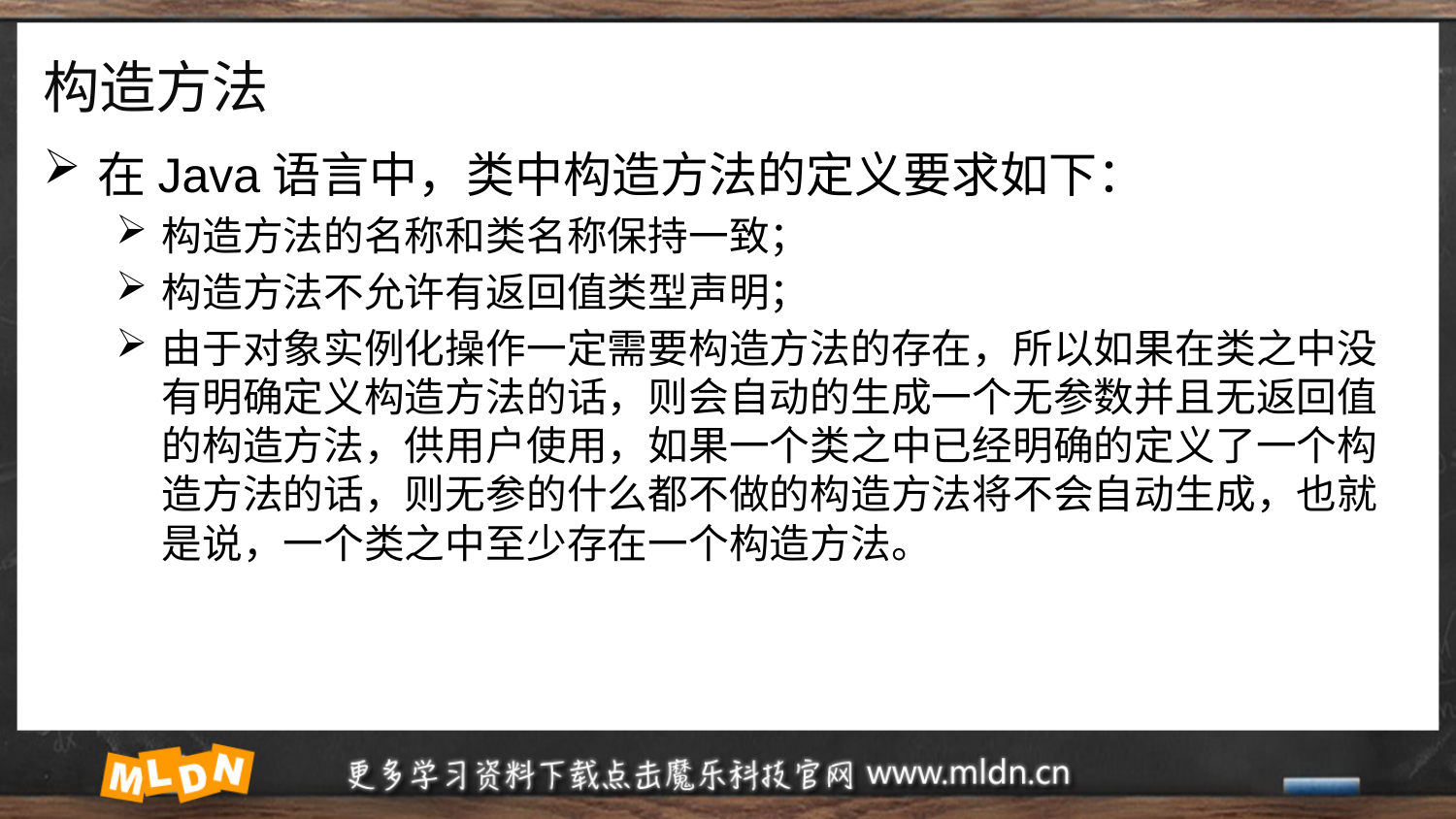

# 构造方法
在Java语言中，类中构造方法的定义要求如下：
构造方法的名称和类名称保持一致；
构造方法不允许有返回值类型声明；
由于对象实例化操作一定需要构造方法的存在，所以如果在类之中没有明确定义构造方法的话，则会自动的生成一个无参数并且无返回值的构造方法，供用户使用，如果一个类之中已经明确的定义了一个构造方法的话，则无参的什么都不做的构造方法将不会自动生成，也就是说，一个类之中至少存在一个构造方法。